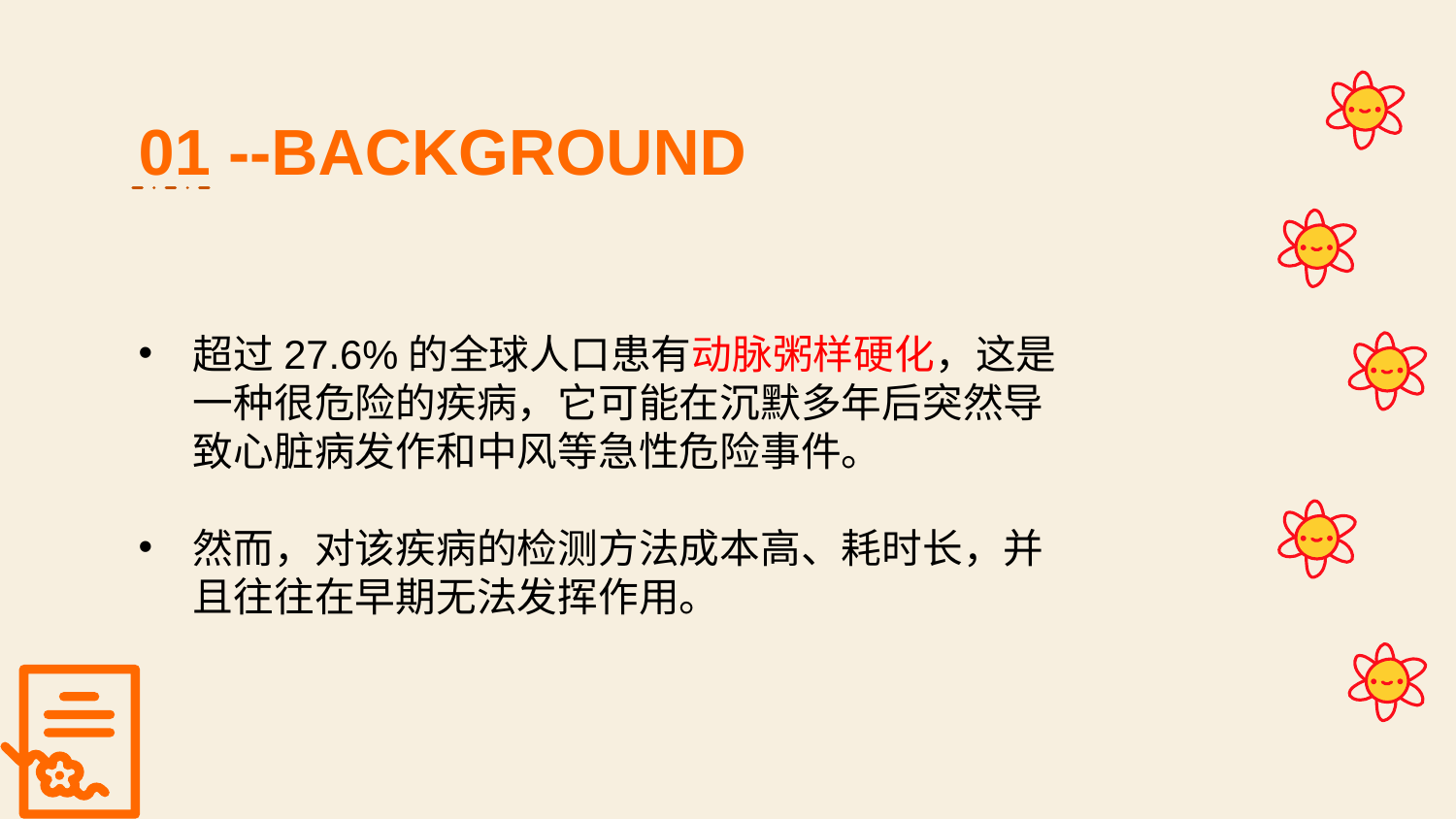

# 01 --BACKGROUND
超过27.6%的全球人口患有动脉粥样硬化，这是一种很危险的疾病，它可能在沉默多年后突然导致心脏病发作和中风等急性危险事件。

然而，对该疾病的检测方法成本高、耗时长，并且往往在早期无法发挥作用。